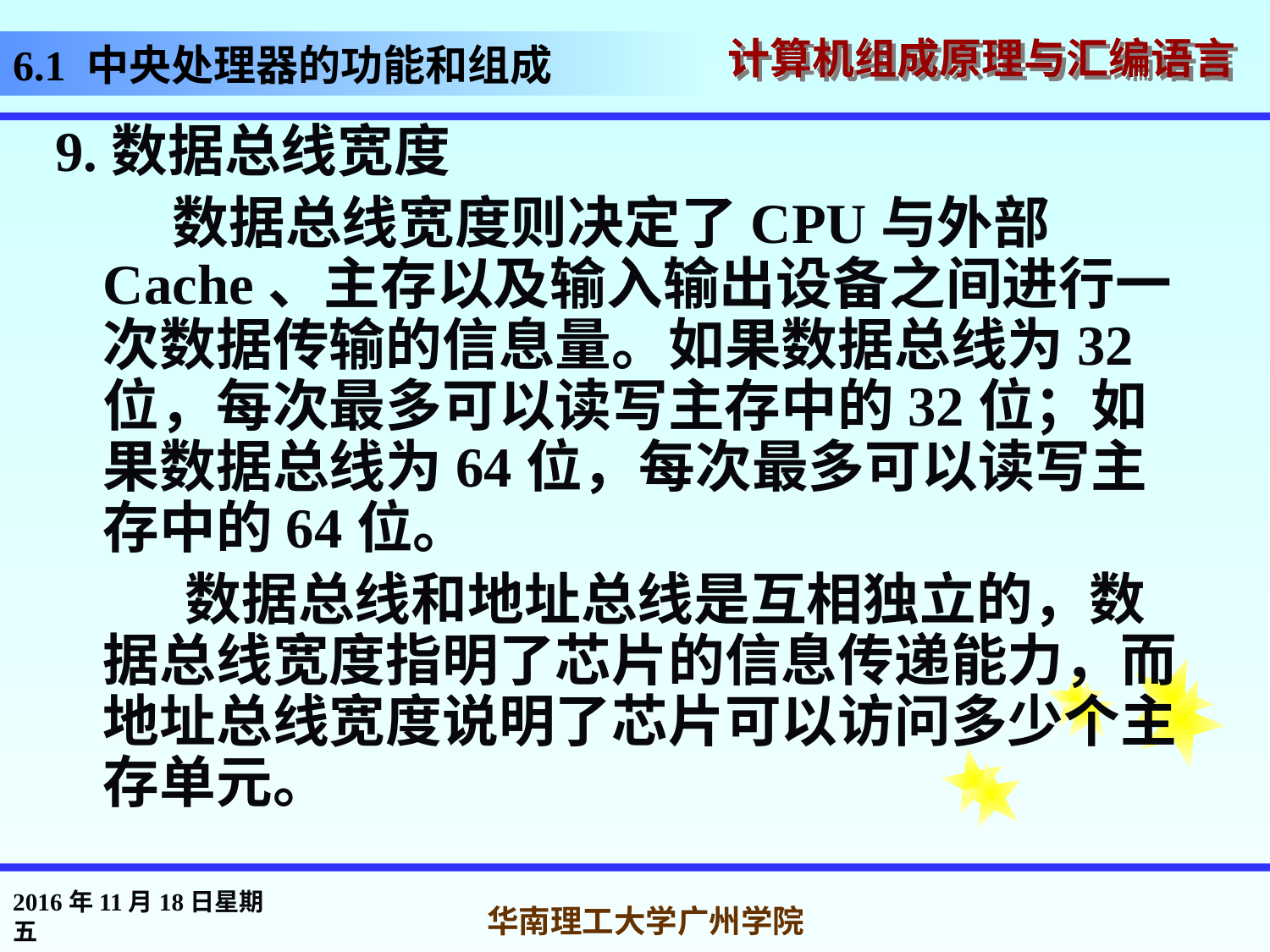

# 6.1 中央处理器的功能和组成
9.数据总线宽度
        数据总线宽度则决定了CPU与外部Cache、主存以及输入输出设备之间进行一次数据传输的信息量。如果数据总线为32位，每次最多可以读写主存中的32位；如果数据总线为64位，每次最多可以读写主存中的64位。
         数据总线和地址总线是互相独立的，数据总线宽度指明了芯片的信息传递能力，而地址总线宽度说明了芯片可以访问多少个主存单元。
2016年11月18日星期五
华南理工大学广州学院